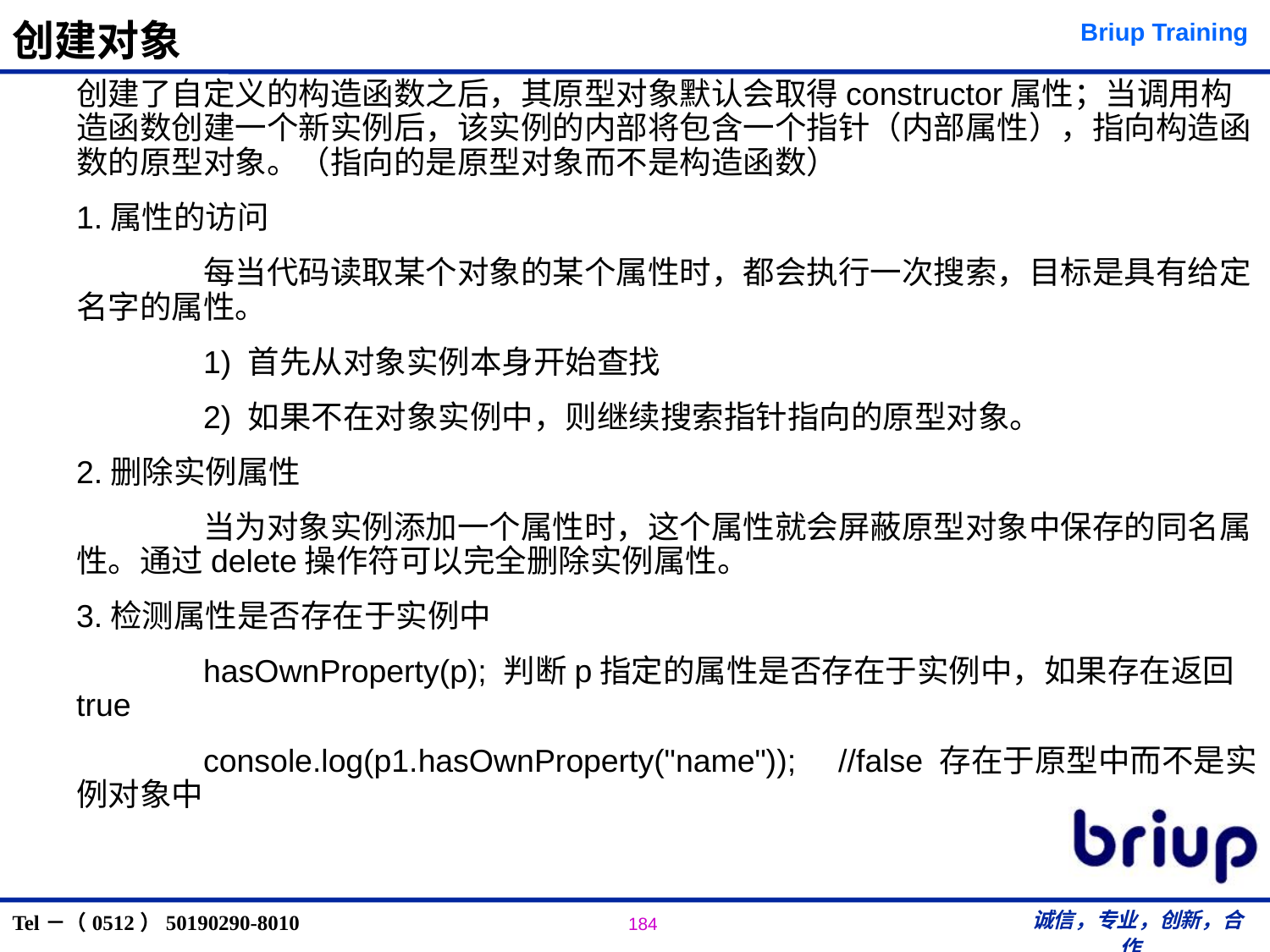

# 创建对象
创建了自定义的构造函数之后，其原型对象默认会取得constructor属性；当调用构造函数创建一个新实例后，该实例的内部将包含一个指针（内部属性），指向构造函数的原型对象。（指向的是原型对象而不是构造函数）
1.属性的访问
	每当代码读取某个对象的某个属性时，都会执行一次搜索，目标是具有给定名字的属性。
	1) 首先从对象实例本身开始查找
	2) 如果不在对象实例中，则继续搜索指针指向的原型对象。
2.删除实例属性
	当为对象实例添加一个属性时，这个属性就会屏蔽原型对象中保存的同名属性。通过delete操作符可以完全删除实例属性。
3.检测属性是否存在于实例中
	hasOwnProperty(p); 判断p指定的属性是否存在于实例中，如果存在返回true
	console.log(p1.hasOwnProperty("name"));	//false 存在于原型中而不是实例对象中